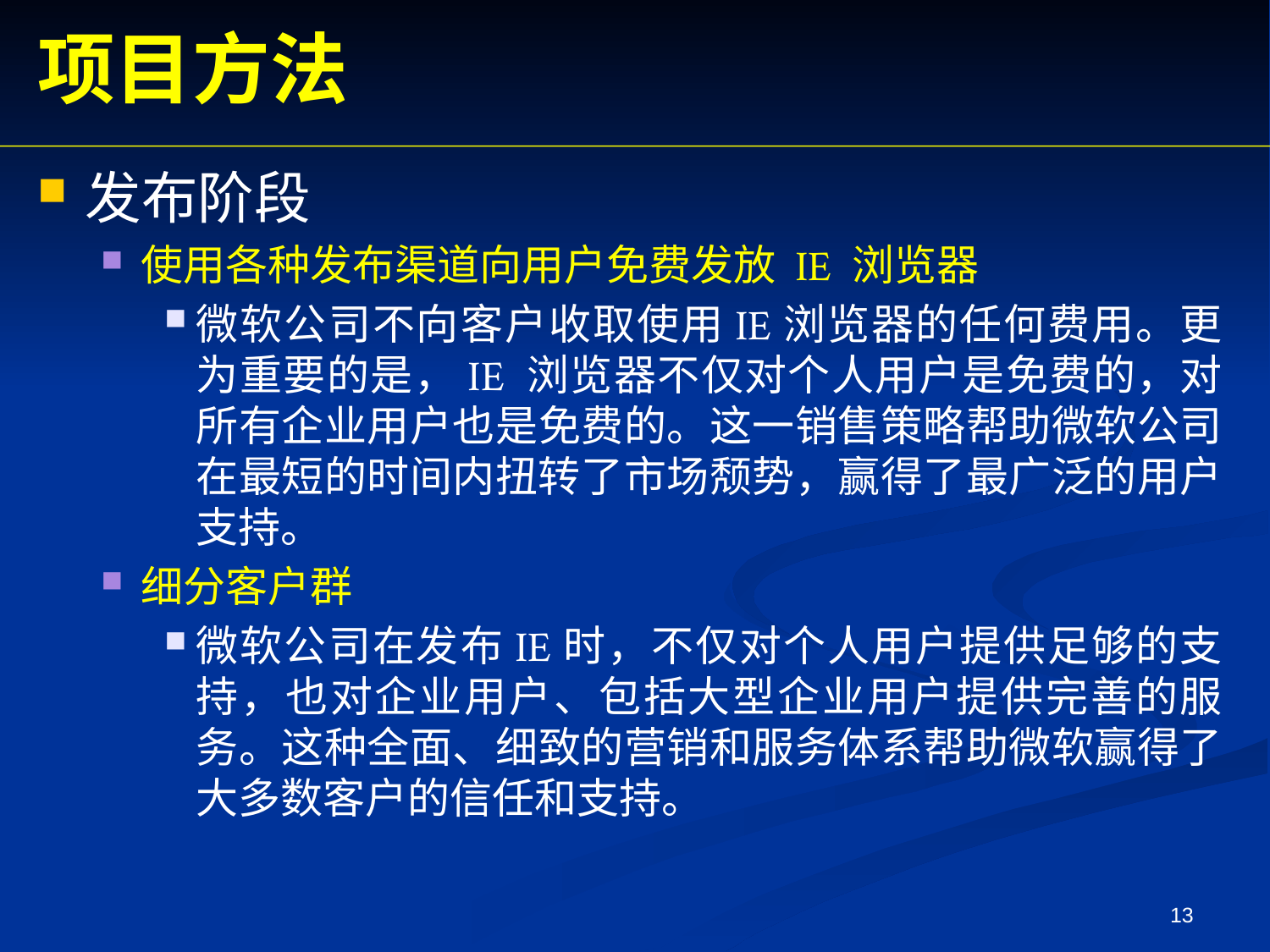

项目方法

发布阶段
使用各种发布渠道向用户免费发放 IE 浏览器
微软公司不向客户收取使用IE浏览器的任何费用。更为重要的是，IE 浏览器不仅对个人用户是免费的，对所有企业用户也是免费的。这一销售策略帮助微软公司在最短的时间内扭转了市场颓势，赢得了最广泛的用户支持。
细分客户群
微软公司在发布IE时，不仅对个人用户提供足够的支持，也对企业用户、包括大型企业用户提供完善的服务。这种全面、细致的营销和服务体系帮助微软赢得了大多数客户的信任和支持。

13